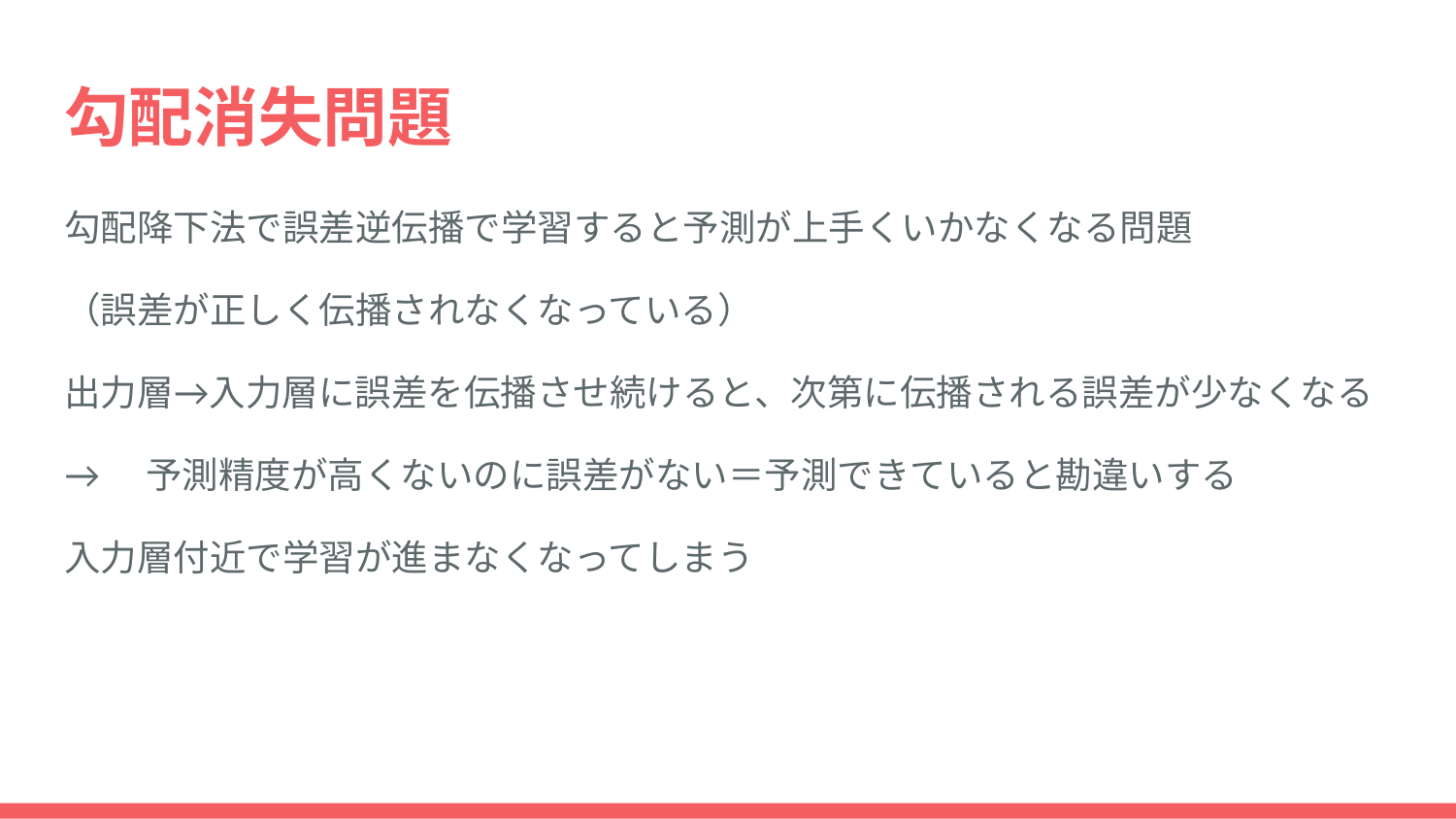

# 勾配消失問題
勾配降下法で誤差逆伝播で学習すると予測が上手くいかなくなる問題
（誤差が正しく伝播されなくなっている）
出力層→入力層に誤差を伝播させ続けると、次第に伝播される誤差が少なくなる
→　予測精度が高くないのに誤差がない＝予測できていると勘違いする
入力層付近で学習が進まなくなってしまう